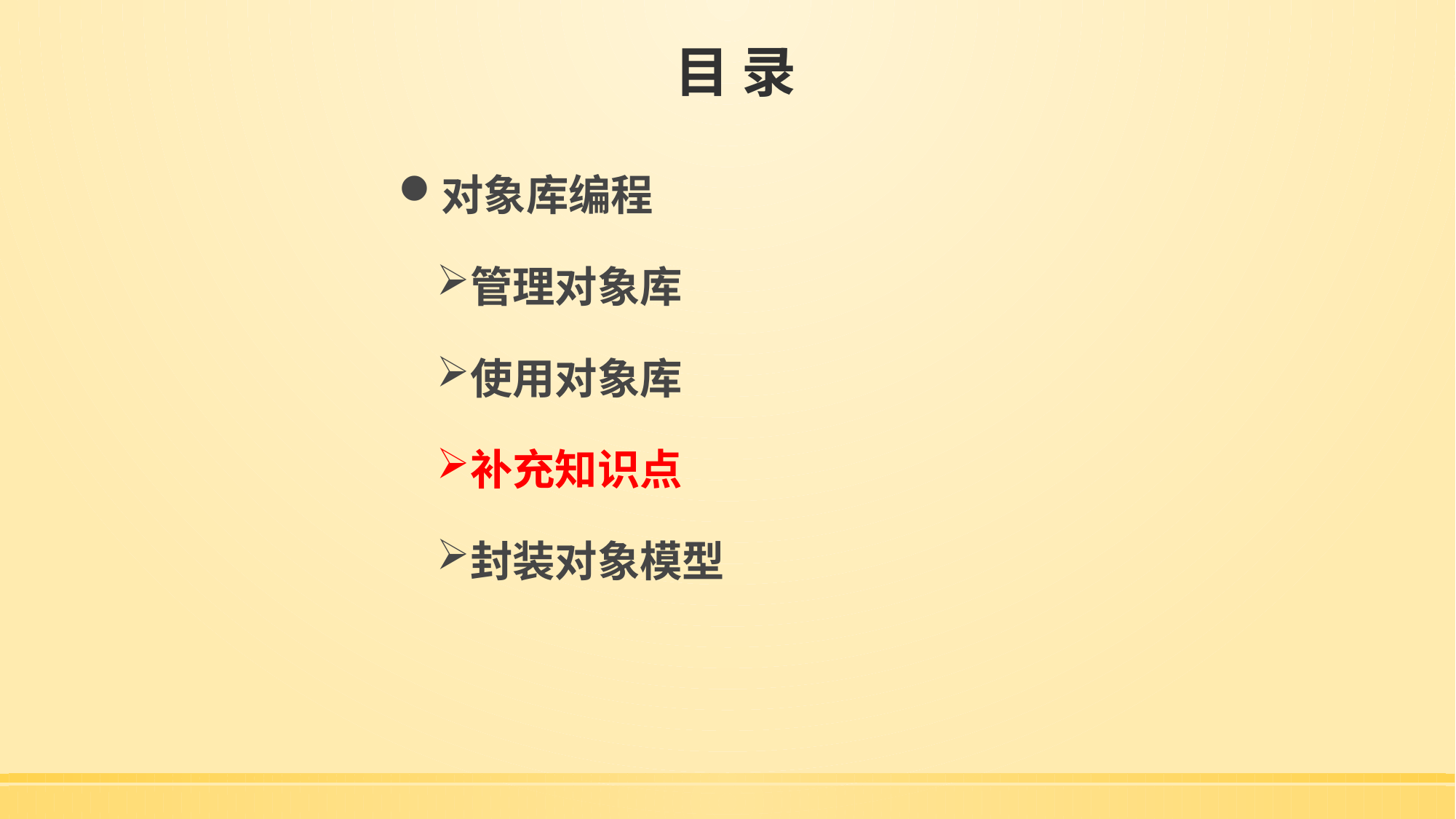

# 目 录
对象库编程
管理对象库
使用对象库
补充知识点
封装对象模型